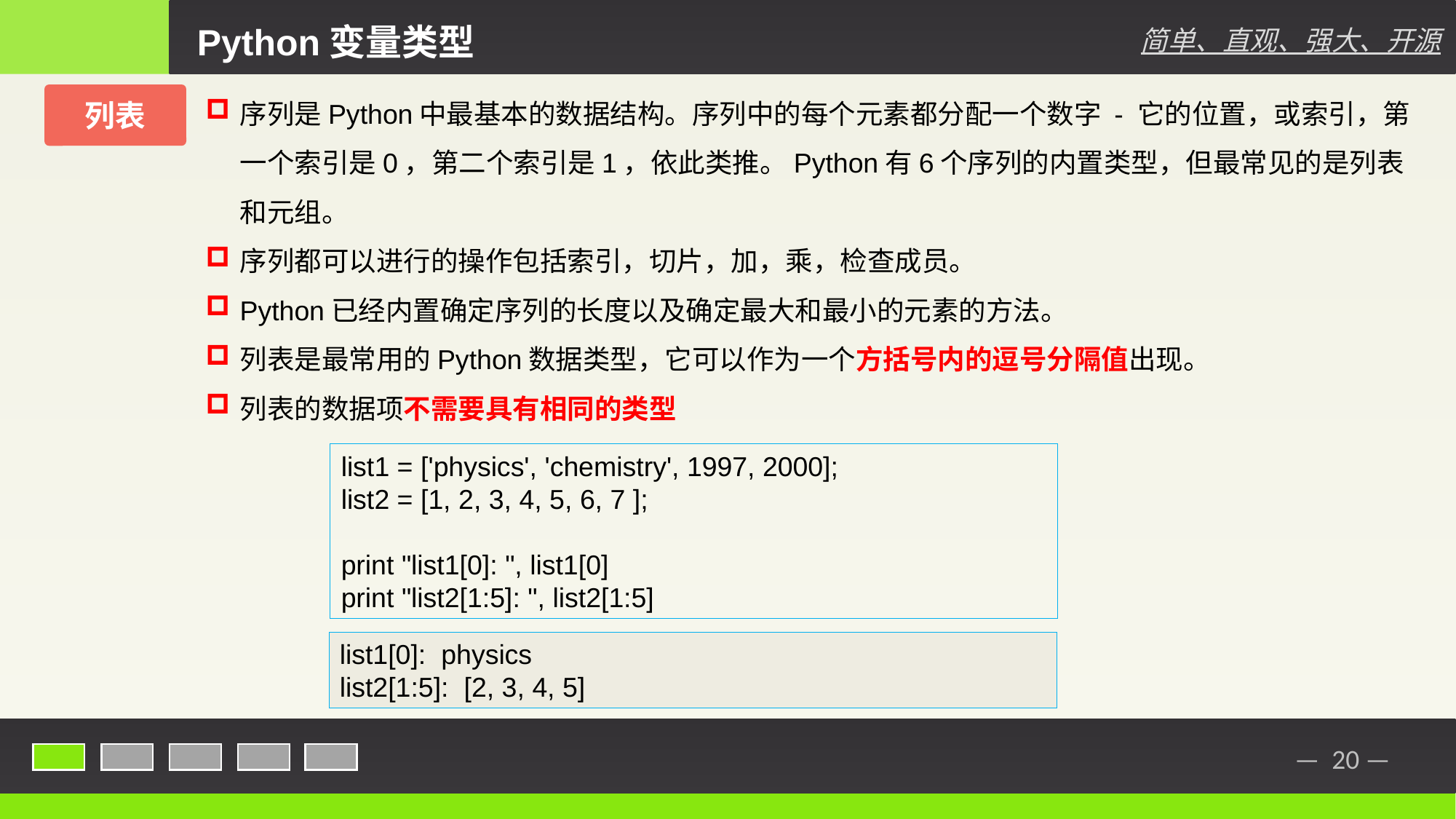

Python变量类型
简单、直观、强大、开源
序列是Python中最基本的数据结构。序列中的每个元素都分配一个数字 - 它的位置，或索引，第一个索引是0，第二个索引是1，依此类推。Python有6个序列的内置类型，但最常见的是列表和元组。
序列都可以进行的操作包括索引，切片，加，乘，检查成员。
Python已经内置确定序列的长度以及确定最大和最小的元素的方法。
列表是最常用的Python数据类型，它可以作为一个方括号内的逗号分隔值出现。
列表的数据项不需要具有相同的类型
列表
list1 = ['physics', 'chemistry', 1997, 2000];
list2 = [1, 2, 3, 4, 5, 6, 7 ];

print "list1[0]: ", list1[0]
print "list2[1:5]: ", list2[1:5]
list1[0]:  physics
list2[1:5]:  [2, 3, 4, 5]